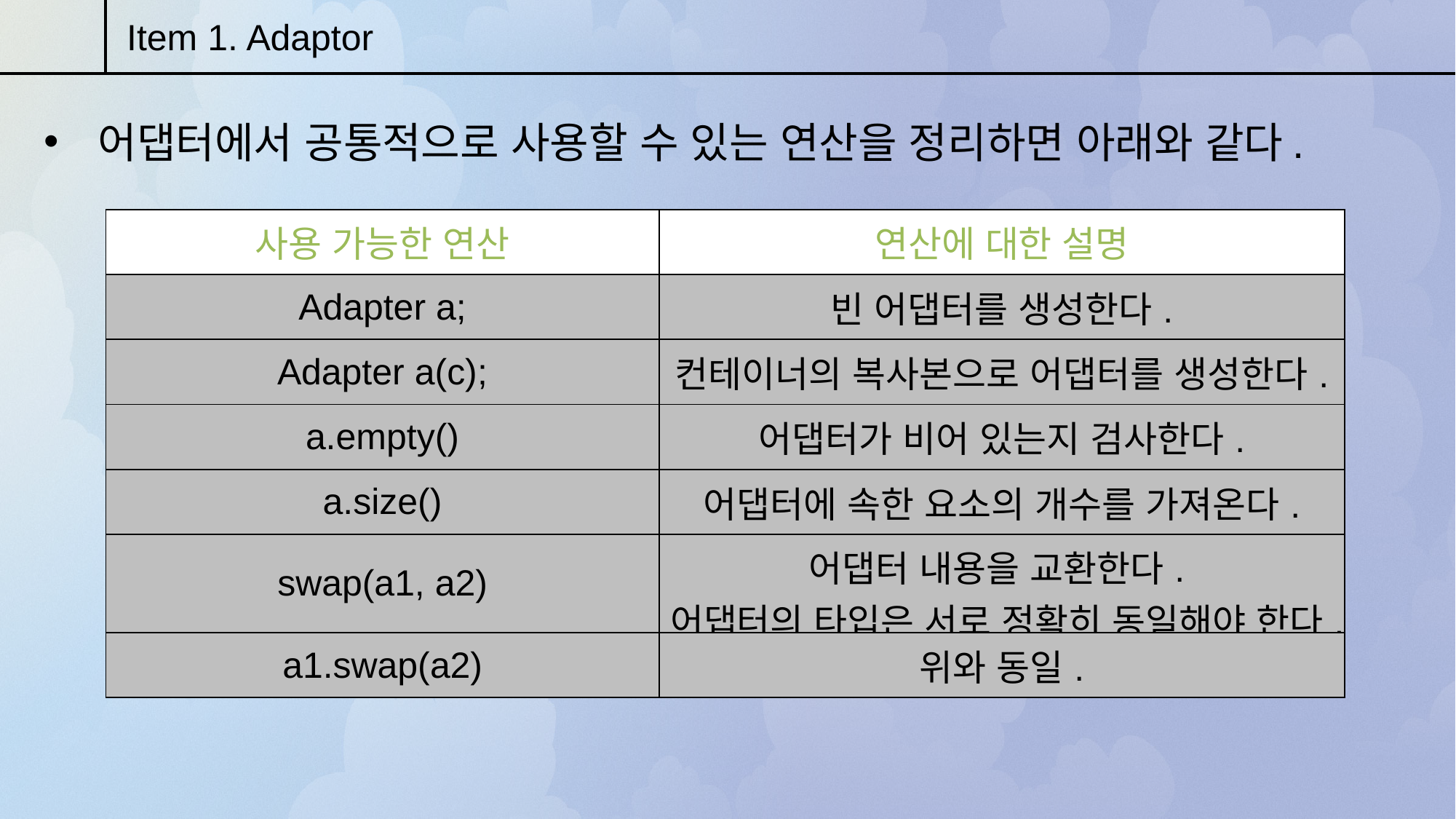

Item 1. Adaptor
 어댑터에서 공통적으로 사용할 수 있는 연산을 정리하면 아래와 같다.
| 사용 가능한 연산 | 연산에 대한 설명 |
| --- | --- |
| Adapter a; | 빈 어댑터를 생성한다. |
| Adapter a(c); | 컨테이너의 복사본으로 어댑터를 생성한다. |
| a.empty() | 어댑터가 비어 있는지 검사한다. |
| a.size() | 어댑터에 속한 요소의 개수를 가져온다. |
| swap(a1, a2) | 어댑터 내용을 교환한다. 어댑터의 타입은 서로 정확히 동일해야 한다. |
| a1.swap(a2) | 위와 동일. |